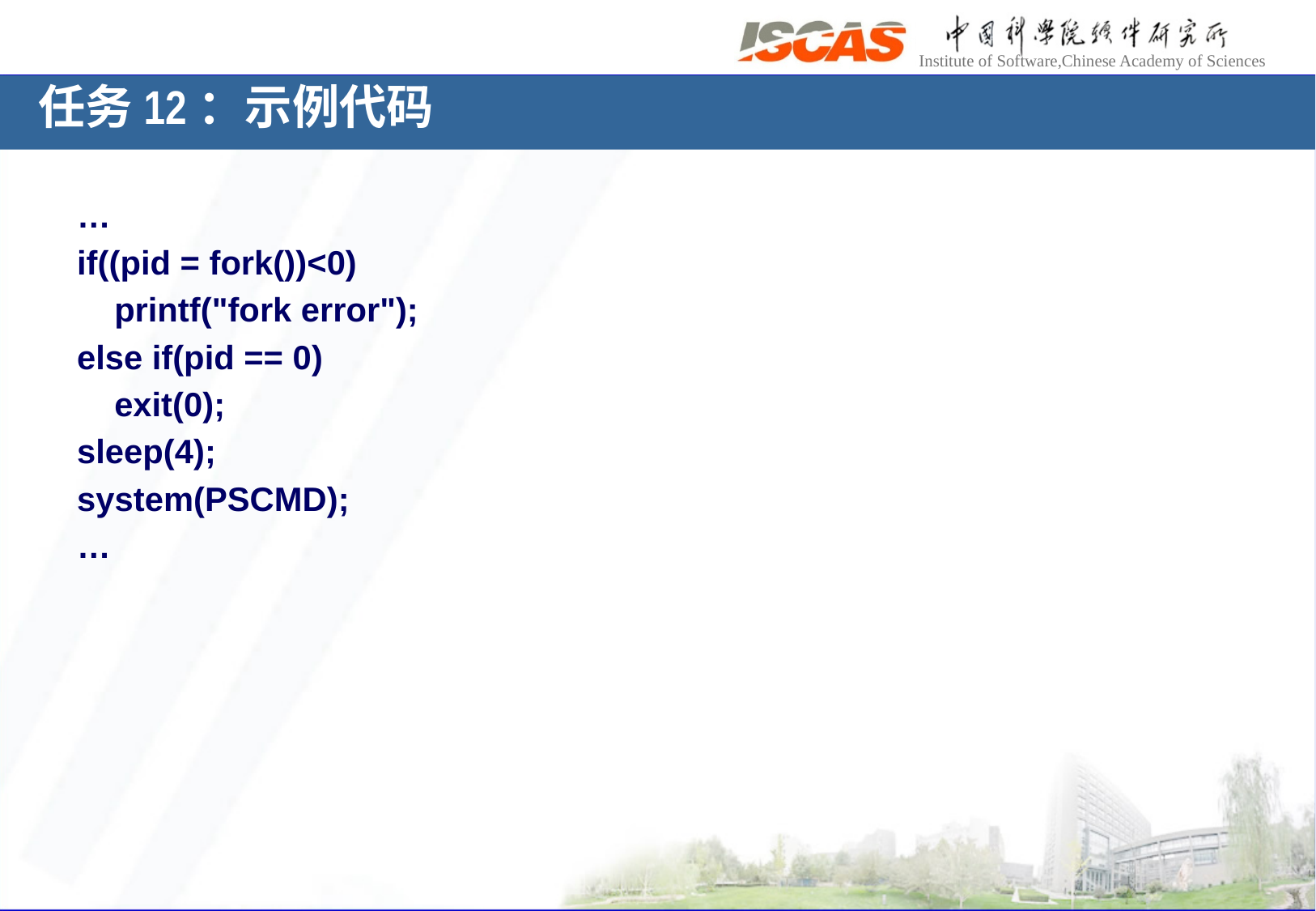

# 任务12：示例代码
…
if((pid = fork())<0)
    printf("fork error");
else if(pid == 0)
    exit(0);
sleep(4);
system(PSCMD);
…